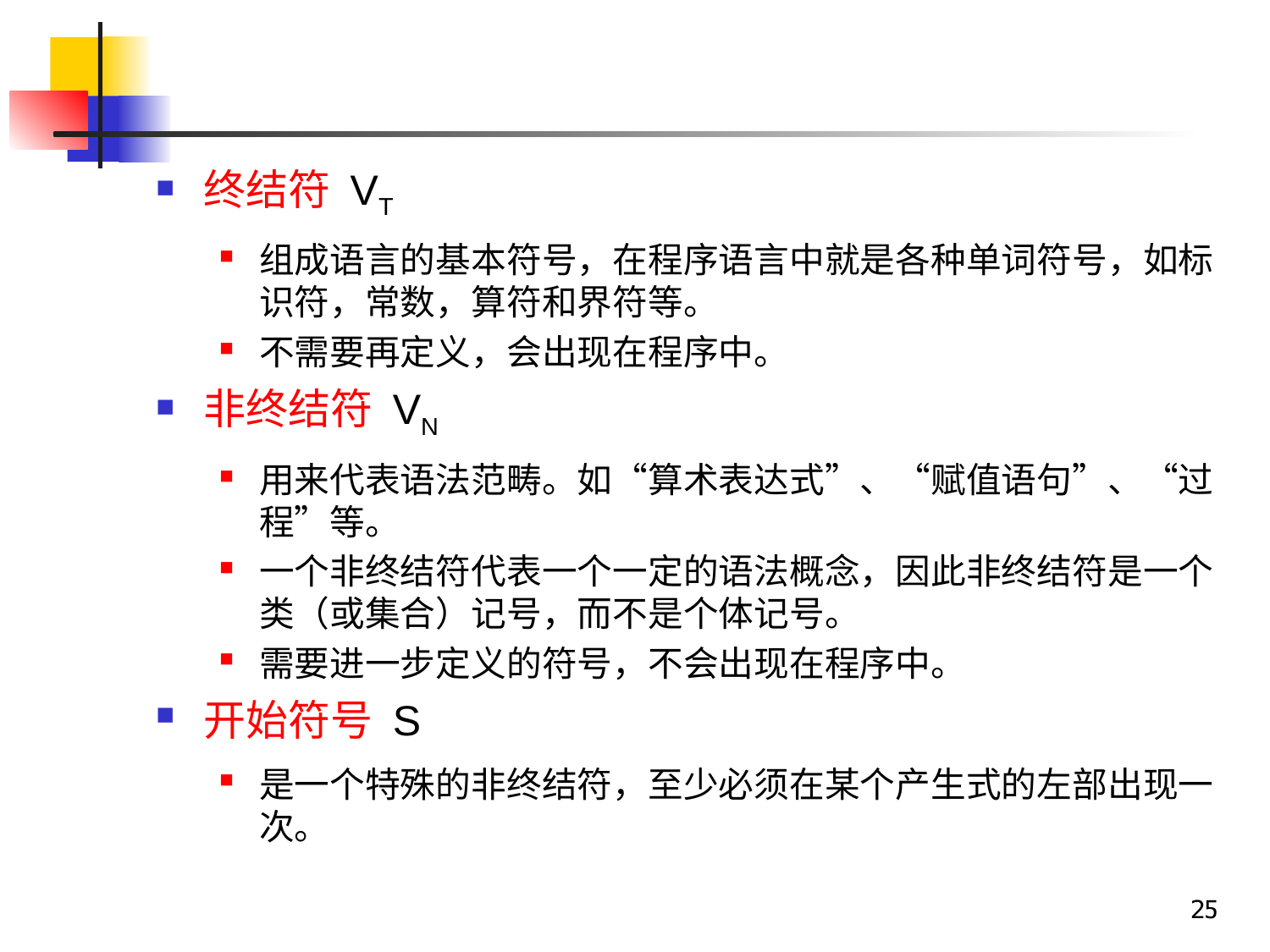

#
终结符 VT
组成语言的基本符号，在程序语言中就是各种单词符号，如标识符，常数，算符和界符等。
不需要再定义，会出现在程序中。
非终结符 VN
用来代表语法范畴。如“算术表达式”、“赋值语句”、“过程”等。
一个非终结符代表一个一定的语法概念，因此非终结符是一个类（或集合）记号，而不是个体记号。
需要进一步定义的符号，不会出现在程序中。
开始符号 S
是一个特殊的非终结符，至少必须在某个产生式的左部出现一次。

25